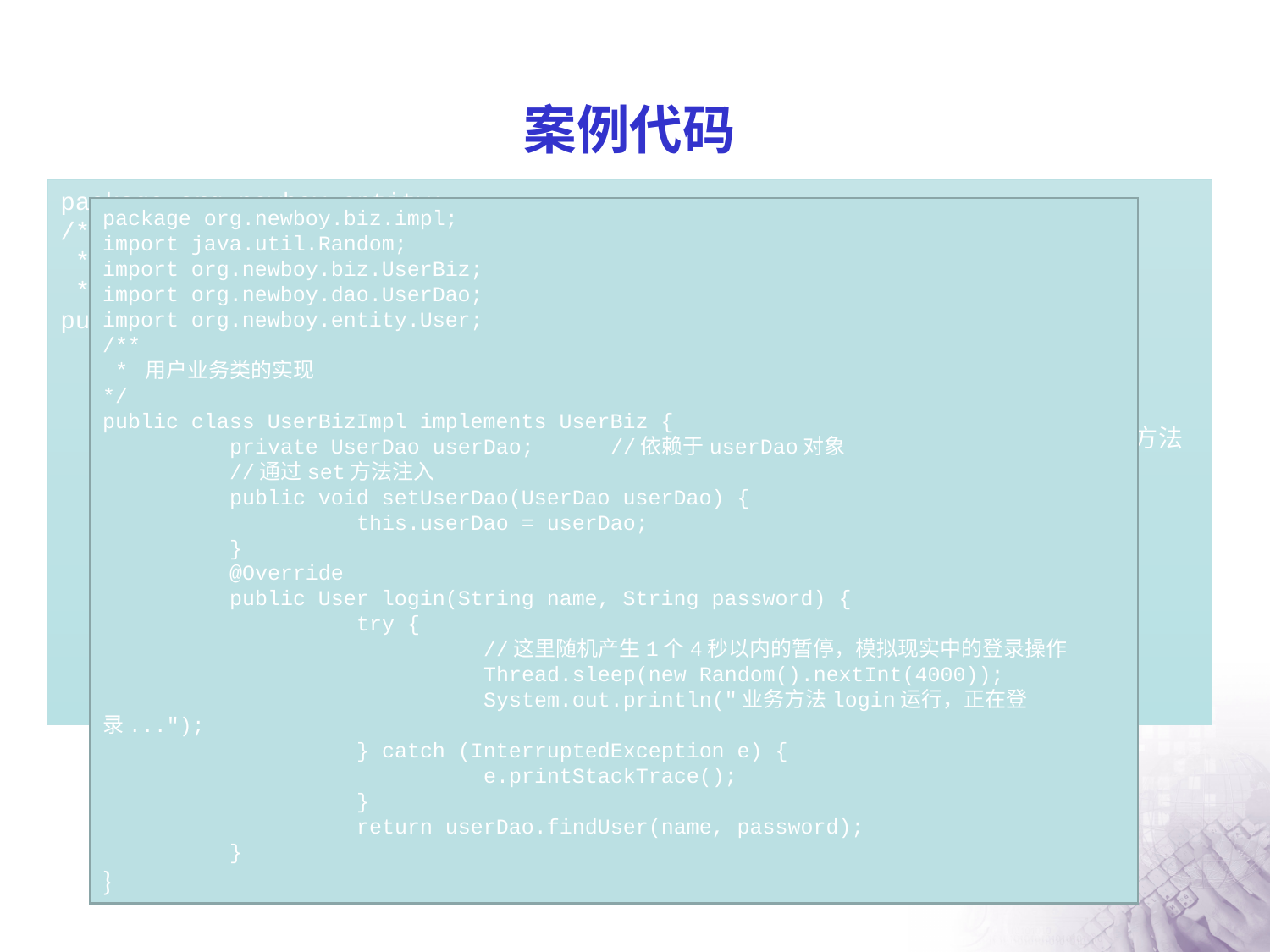

# 案例代码
package org.newboy.entity;
/**
 * 用户实体类对象
 */
public class User {
	private int id; // 主键
	private String name; // 用户名
	private String password; // 密码
	public User(int id, String name, String password) {	//带全参的构造方法
		super();
		this.id = id;
		this.name = name;
		this.password = password;
	}
	public User() {		//默认无参构造方法
		super();
	}
	//getter和setter方法省略
package org.newboy.biz.impl;
import java.util.Random;
import org.newboy.biz.UserBiz;
import org.newboy.dao.UserDao;
import org.newboy.entity.User;
/**
 * 用户业务类的实现
*/
public class UserBizImpl implements UserBiz {
	private UserDao userDao;	//依赖于userDao对象
	//通过set方法注入
	public void setUserDao(UserDao userDao) {
		this.userDao = userDao;
	}
	@Override
	public User login(String name, String password) {
		try {
			//这里随机产生1个4秒以内的暂停，模拟现实中的登录操作
			Thread.sleep(new Random().nextInt(4000));
			System.out.println("业务方法login运行，正在登录...");
		} catch (InterruptedException e) {
			e.printStackTrace();
		}
		return userDao.findUser(name, password);
	}
}
package org.newboy.dao;
import org.newboy.entity.User;
/**
 * 用户DAO的接口
 */
public interface UserDao {
	/**
	 * 通过名字和密码查询用户
	 */
	public User findUser(String name,String password);
}
package org.newboy.biz;
import org.newboy.entity.User;
/**
 * 用户的业务接口
 */
public interface UserBiz {
	/**
	 * 登录的方法
	 * @param name 用户名
	 * @param password 密码
	 * @return 登录成功返回User对象，登录失败返回null
	 */
	public User login(String name,String password);
}
package org.newboy.dao.impl;
import org.newboy.dao.UserDao;
import org.newboy.entity.User;
/**
 * 用户DAO的实现类
 */
public class UserDaoImpl implements UserDao {
	@Override
	public User findUser(String name, String password) {
		if ("张三".equals(name) && "123".equals(password)) {
			// 假设从数据库中查出
			return new User(1000, "张三", "123");
		} else {
			return null;
		}
	}
}